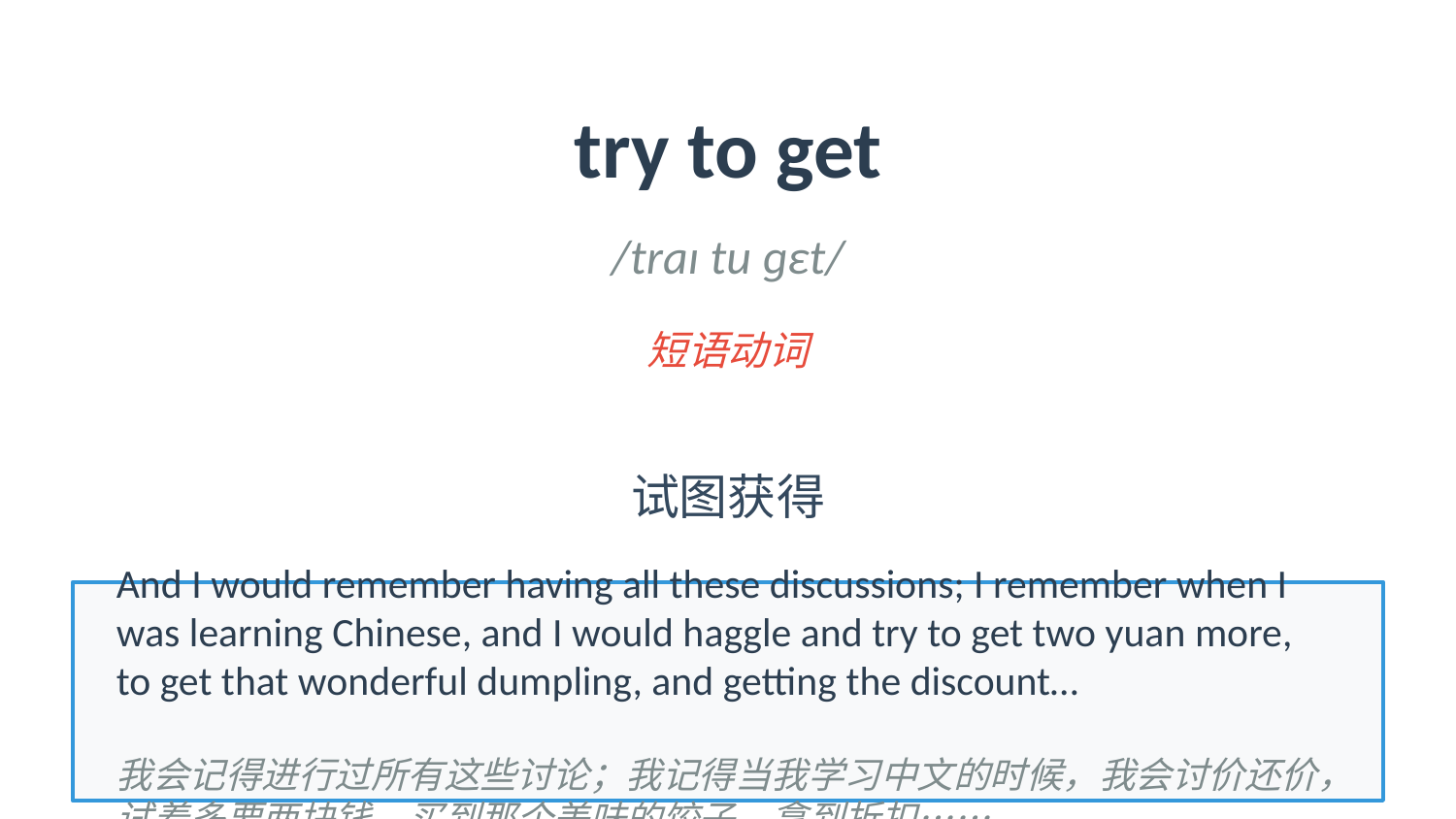

try to get
/traɪ tu ɡɛt/
短语动词
试图获得

And I would remember having all these discussions; I remember when I was learning Chinese, and I would haggle and try to get two yuan more, to get that wonderful dumpling, and getting the discount…

我会记得进行过所有这些讨论；我记得当我学习中文的时候，我会讨价还价，试着多要两块钱，买到那个美味的饺子，拿到折扣……